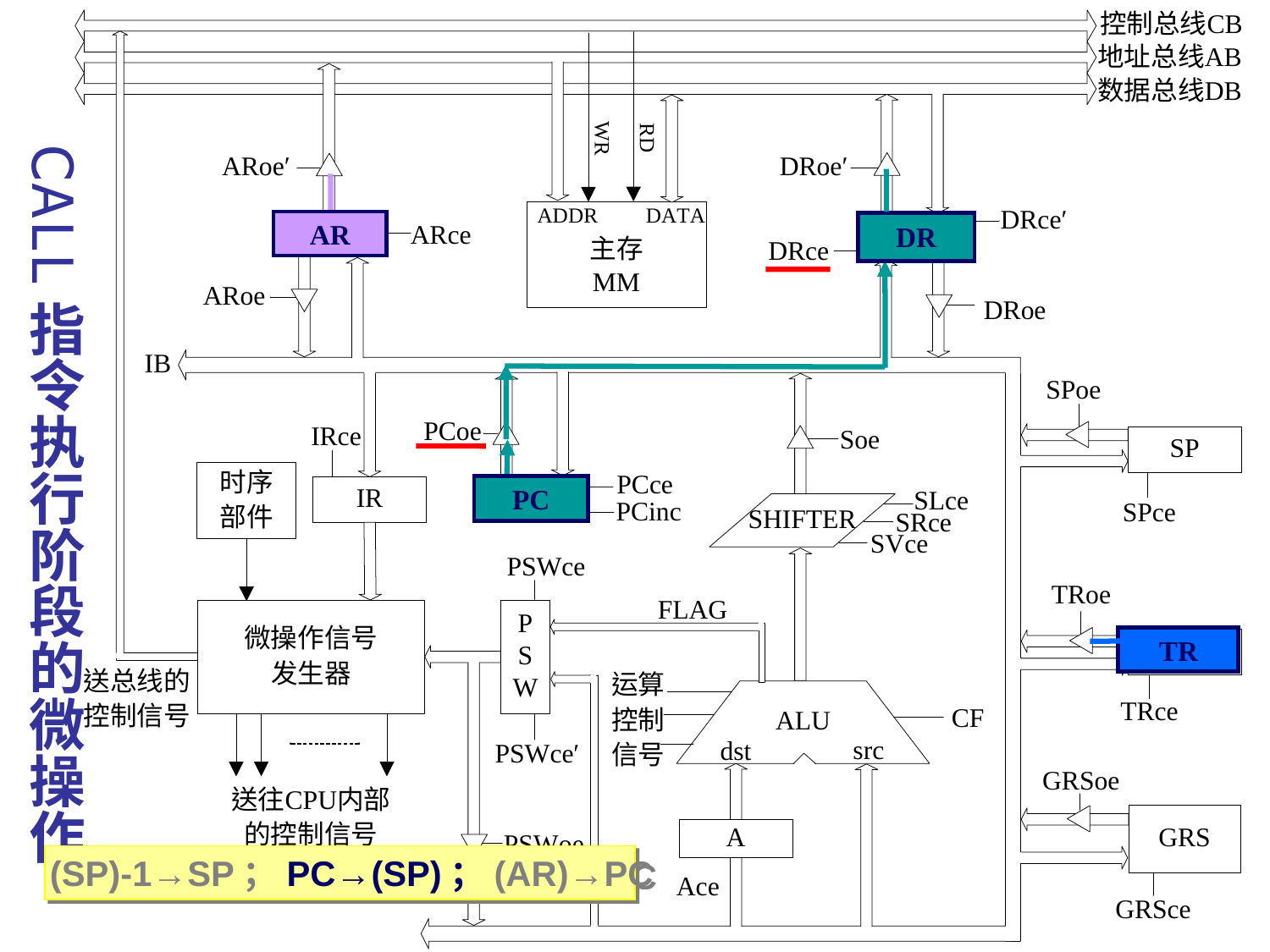

# CALL指令执行阶段的微操作

AR
DR

PC

TR
(SP)-1→SP；PC→(SP)；(AR)→PC
40